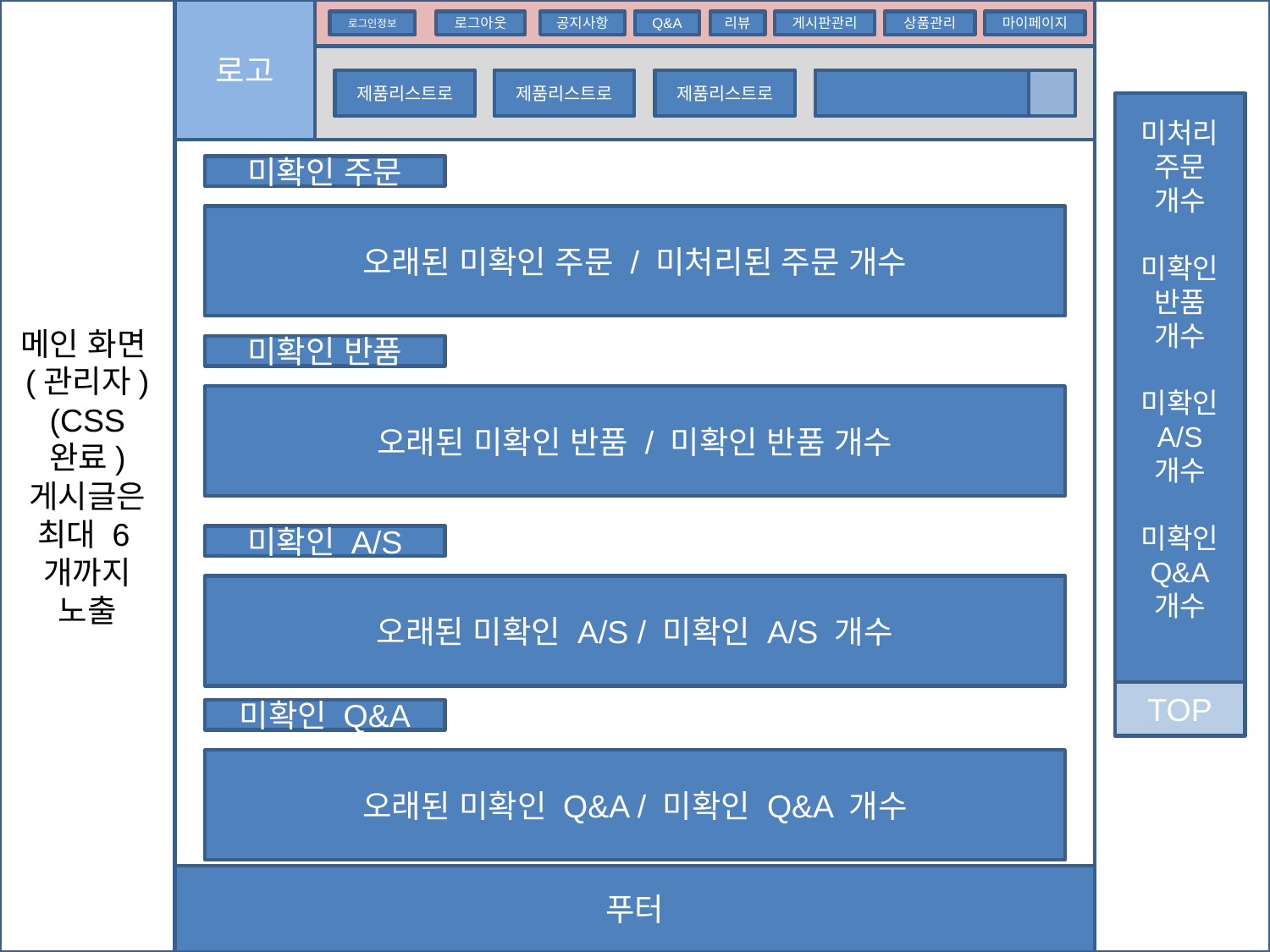

메인 화면(관리자)
(CSS 완료)
게시글은 최대 6개까지 노출

로고

로그인정보
로그아웃
공지사항
Q&A
리뷰
게시판관리
상품관리
마이페이지
제품리스트로
제품리스트로
제품리스트로

미처리 주문
개수

미확인 반품
개수

미확인 A/S
개수

미확인 Q&A
개수

TOP
미확인 주문
오래된 미확인 주문 / 미처리된 주문 개수
미확인 반품
오래된 미확인 반품 / 미확인 반품 개수
미확인 A/S
오래된 미확인 A/S / 미확인 A/S 개수
미확인 Q&A
오래된 미확인 Q&A / 미확인 Q&A 개수
푸터